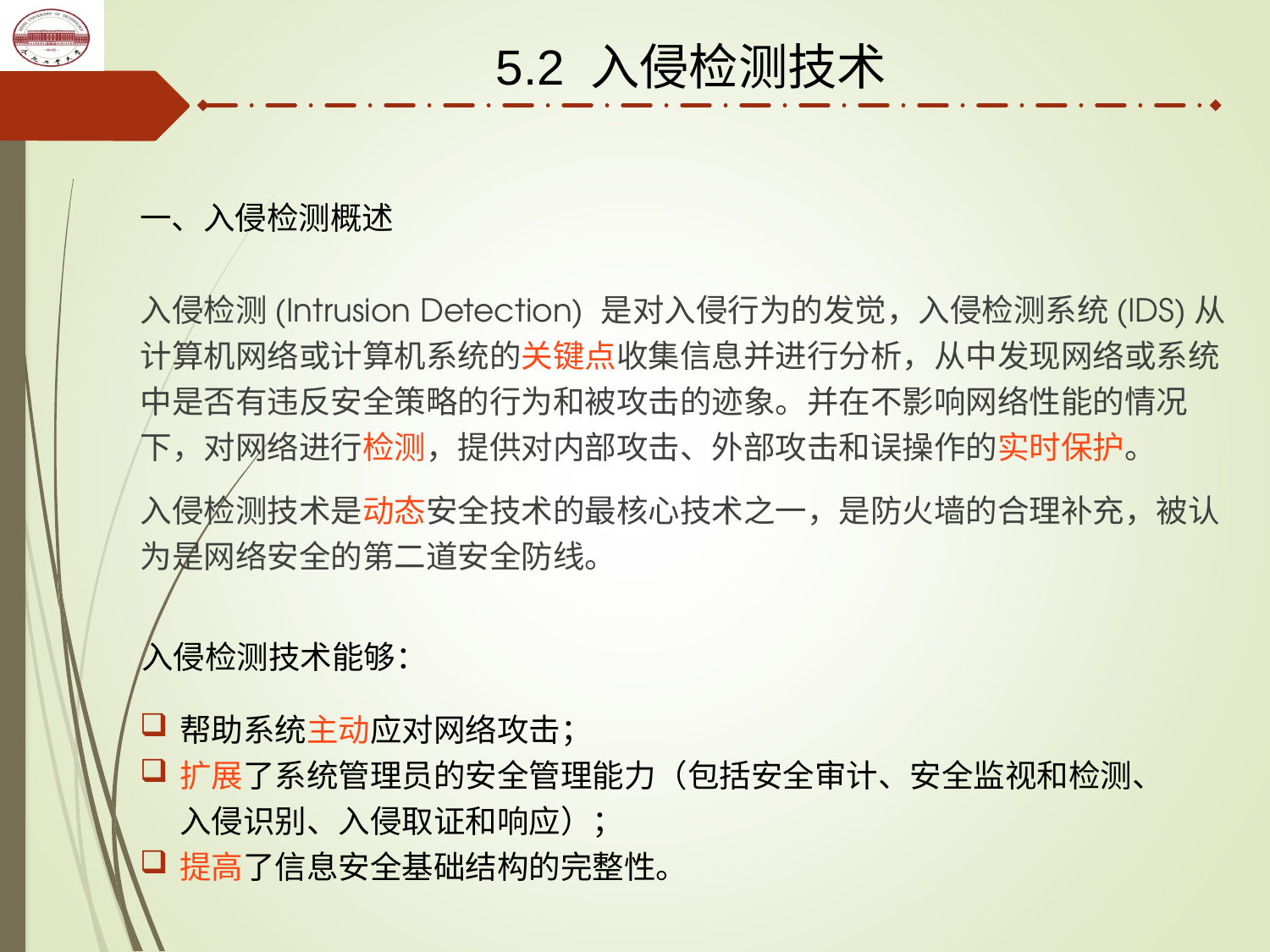

5.2 入侵检测技术
一、入侵检测概述
入侵检测(Intrusion Detection) 是对入侵行为的发觉，入侵检测系统(IDS)从计算机网络或计算机系统的关键点收集信息并进行分析，从中发现网络或系统中是否有违反安全策略的行为和被攻击的迹象。并在不影响网络性能的情况下，对网络进行检测，提供对内部攻击、外部攻击和误操作的实时保护。
入侵检测技术是动态安全技术的最核心技术之一，是防火墙的合理补充，被认为是网络安全的第二道安全防线。
入侵检测技术能够：
帮助系统主动应对网络攻击；
扩展了系统管理员的安全管理能力（包括安全审计、安全监视和检测、入侵识别、入侵取证和响应）；
提高了信息安全基础结构的完整性。